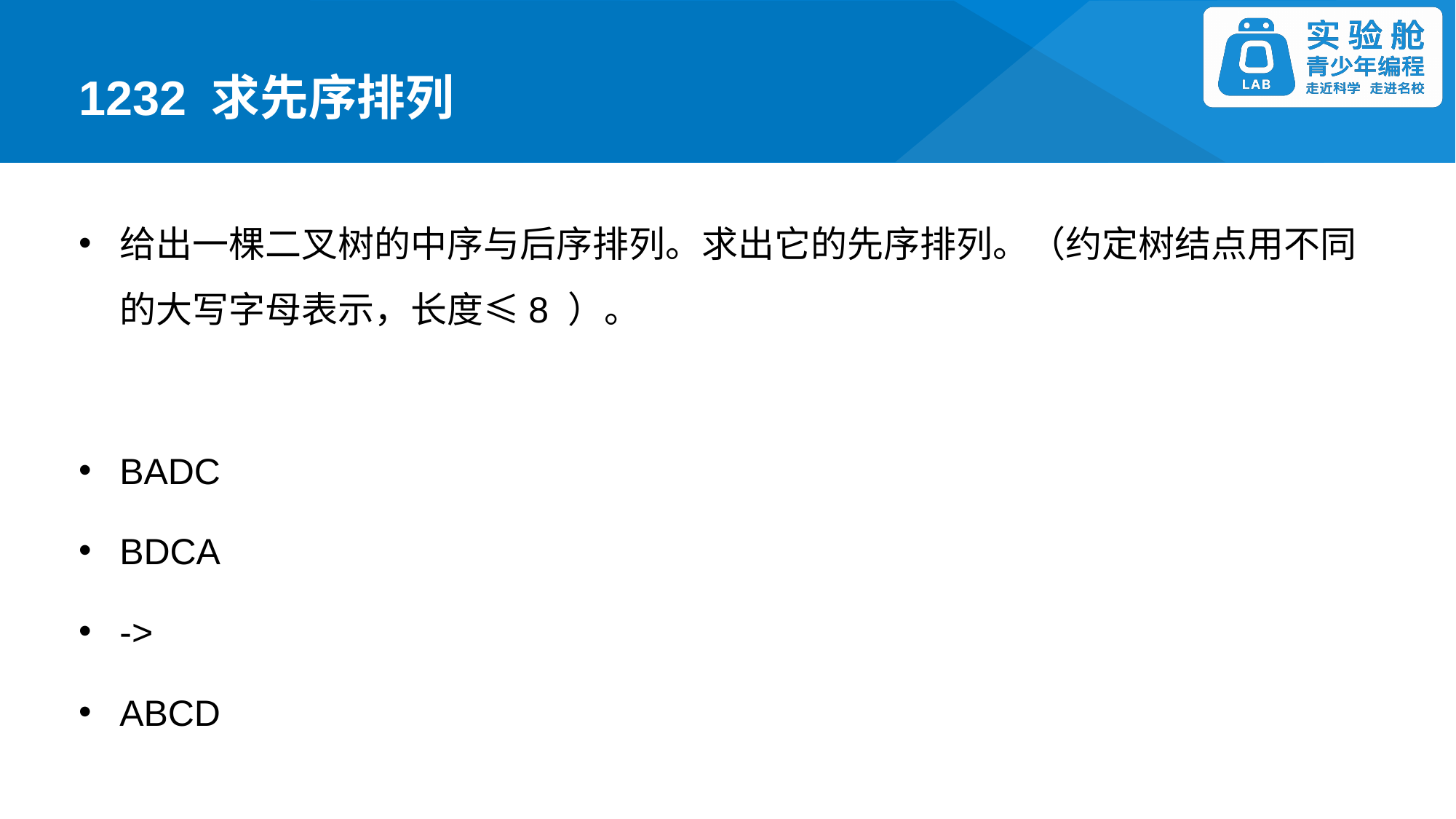

1232 求先序排列
给出一棵二叉树的中序与后序排列。求出它的先序排列。（约定树结点用不同的大写字母表示，长度≤8 ）。

BADC
BDCA
->
ABCD